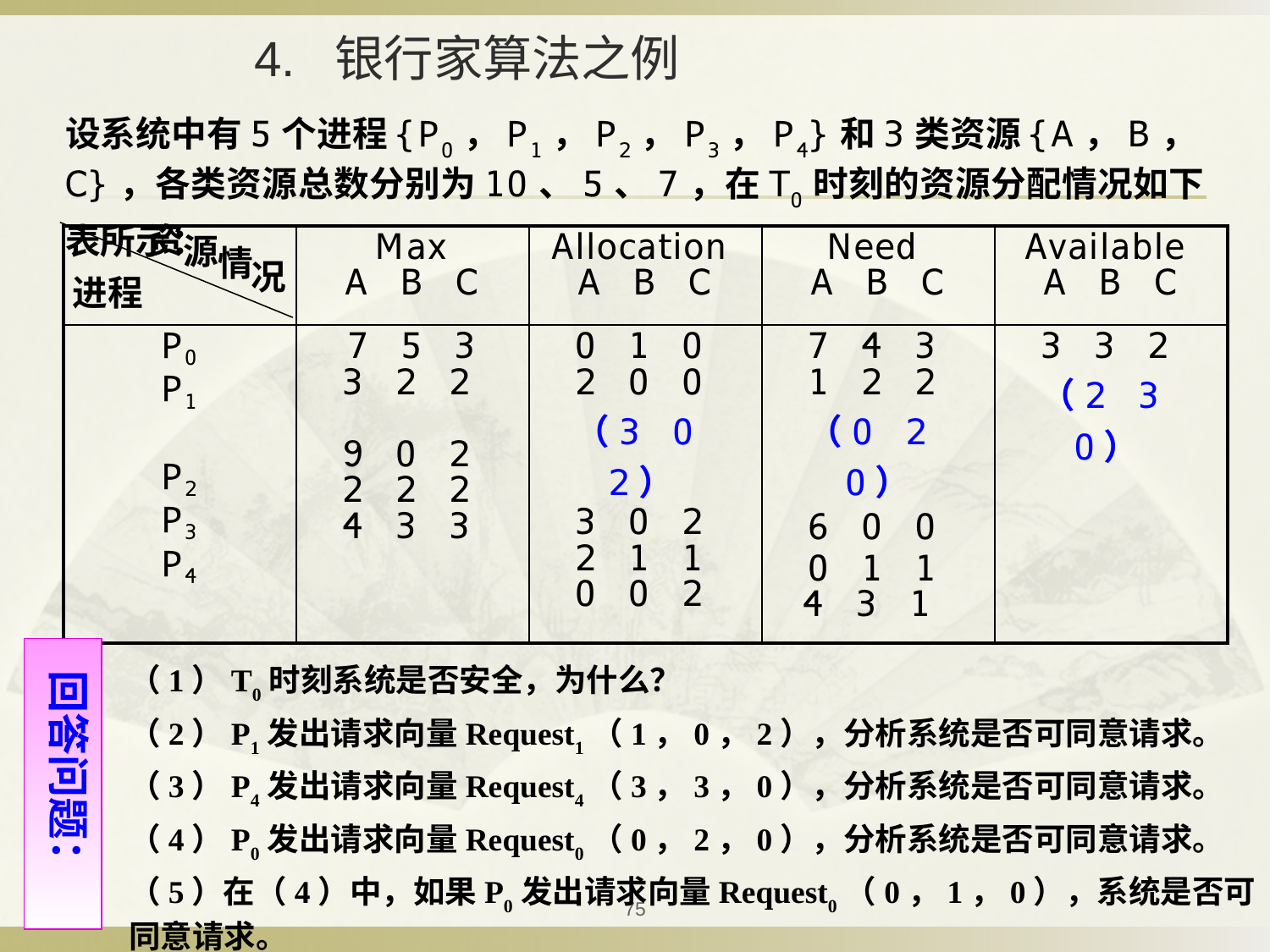

# 4.  银行家算法之例
设系统中有5个进程{P0，P1，P2，P3，P4}和3类资源{A，B，C}，各类资源总数分别为10、5、7，在T0时刻的资源分配情况如下表所示：
资

源
情
况
进程
|  | Max A B C | Allocation A B C | Need A B C | Available A B C |
| --- | --- | --- | --- | --- |
| P0 P1 P2 P3 P4 | 7 5 3 3 2 2 9 0 2 2 2 2 4 3 3 | 0 1 0 2 0 0 （3 0 2） 3 0 2 2 1 1 0 0 2 | 7 4 3 1 2 2 （0 2 0） 6 0 0 0 1 1 4 3 1 | 3 3 2 （2 3 0） |
 回答问题：
（1）T0时刻系统是否安全，为什么？
（2）P1发出请求向量Request1（1，0，2），分析系统是否可同意请求。
（3）P4发出请求向量Request4（3，3，0），分析系统是否可同意请求。
（4）P0发出请求向量Request0（0，2，0），分析系统是否可同意请求。
（5）在（4）中，如果P0发出请求向量Request0（0，1，0），系统是否可同意请求。
75